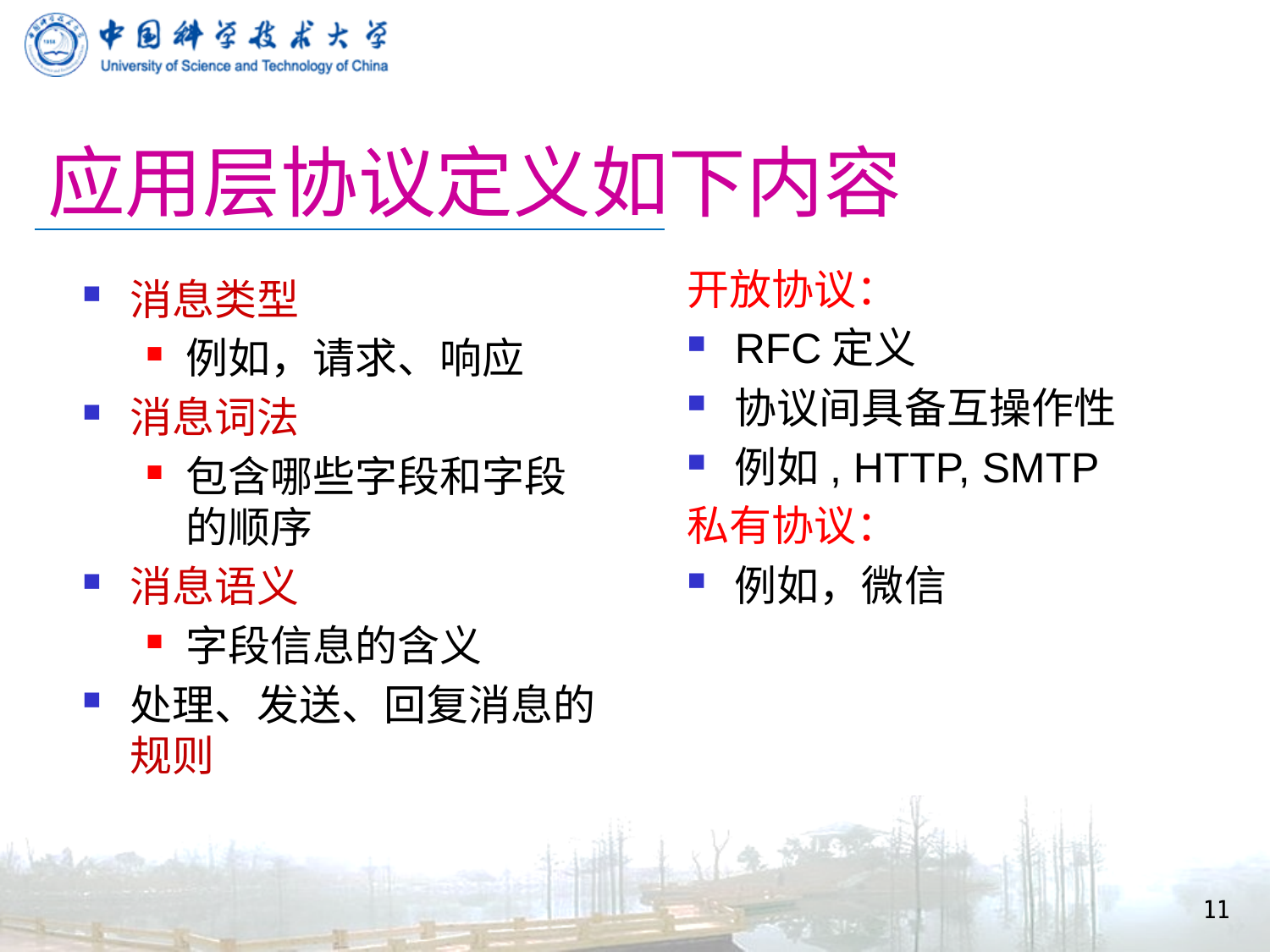

# 应用层协议定义如下内容
开放协议：
RFC定义
协议间具备互操作性
例如, HTTP, SMTP
私有协议：
例如，微信
消息类型
例如，请求、响应
消息词法
包含哪些字段和字段的顺序
消息语义
字段信息的含义
处理、发送、回复消息的规则
11